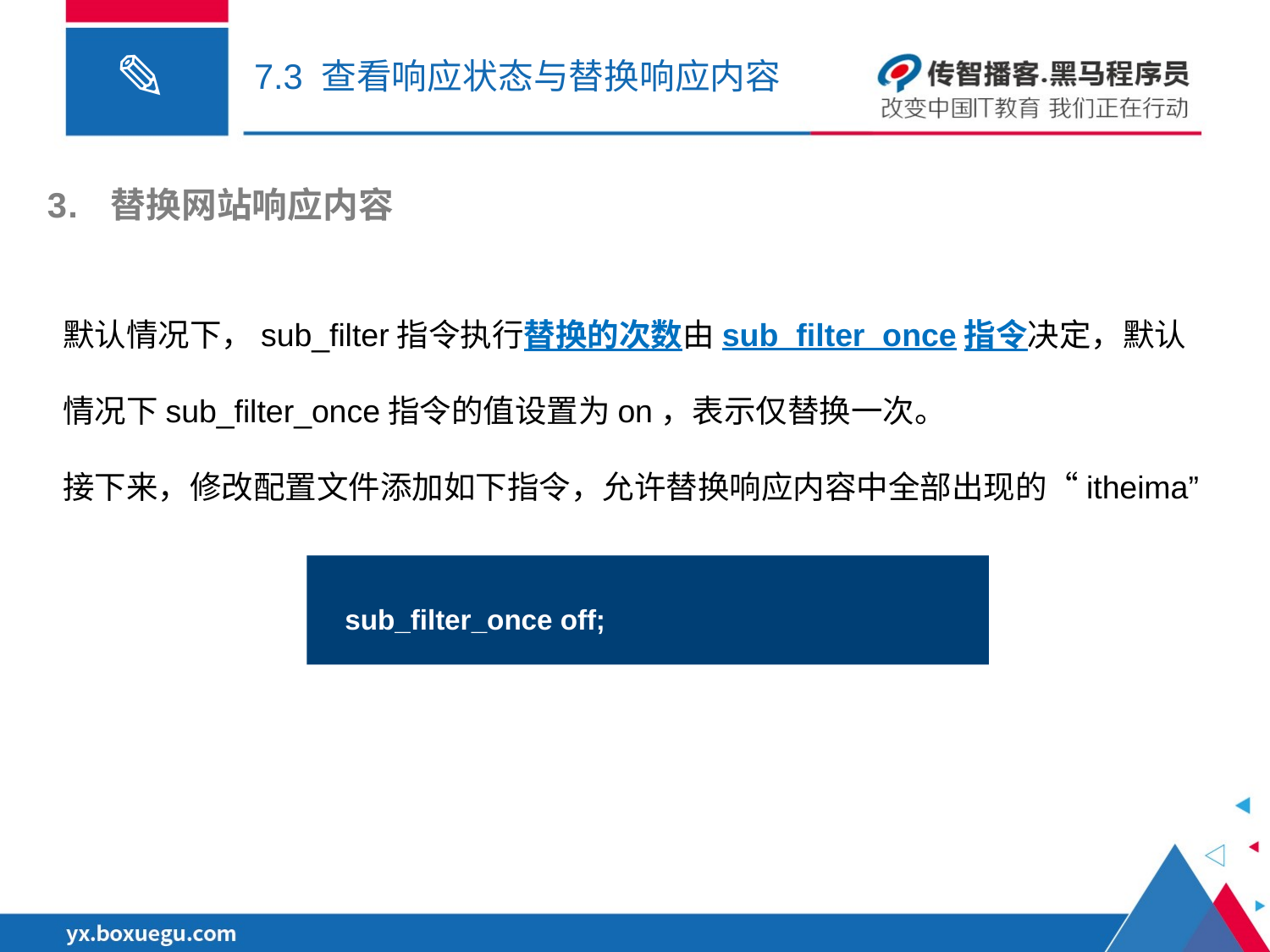

# 7.3 查看响应状态与替换响应内容
替换网站响应内容
默认情况下，sub_filter指令执行替换的次数由sub_filter_once指令决定，默认情况下sub_filter_once指令的值设置为on，表示仅替换一次。
接下来，修改配置文件添加如下指令，允许替换响应内容中全部出现的“itheima”

sub_filter_once off;